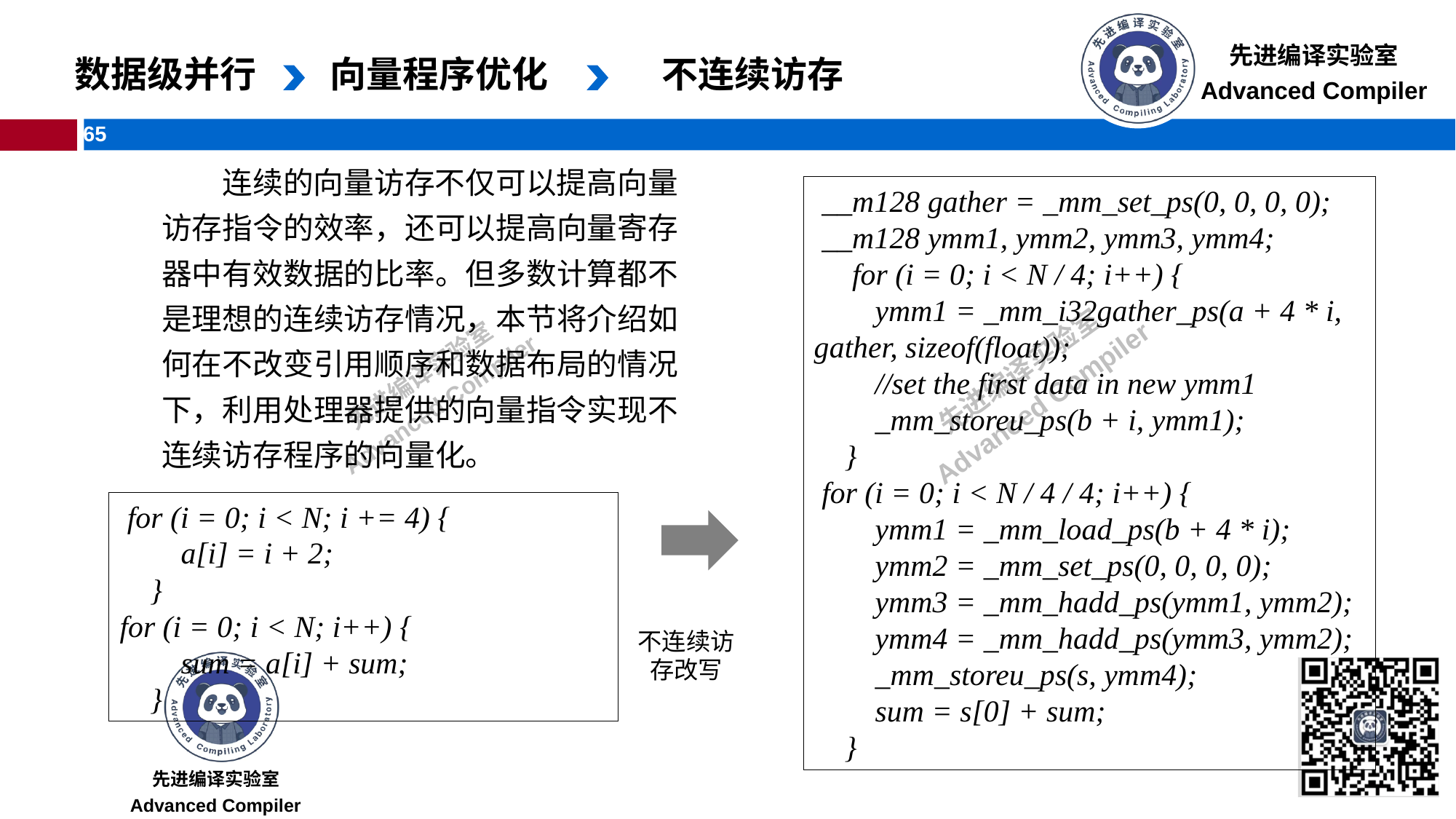

数据级并行
向量程序优化
 不连续访存

连续的向量访存不仅可以提高向量访存指令的效率，还可以提高向量寄存器中有效数据的比率。但多数计算都不是理想的连续访存情况，本节将介绍如何在不改变引用顺序和数据布局的情况下，利用处理器提供的向量指令实现不连续访存程序的向量化。
 __m128 gather = _mm_set_ps(0, 0, 0, 0);
 __m128 ymm1, ymm2, ymm3, ymm4;
     for (i = 0; i < N / 4; i++) {
        ymm1 = _mm_i32gather_ps(a + 4 * i, gather, sizeof(float));
        //set the first data in new ymm1
        _mm_storeu_ps(b + i, ymm1);
    }
 for (i = 0; i < N / 4 / 4; i++) {
        ymm1 = _mm_load_ps(b + 4 * i);
        ymm2 = _mm_set_ps(0, 0, 0, 0);
        ymm3 = _mm_hadd_ps(ymm1, ymm2);
        ymm4 = _mm_hadd_ps(ymm3, ymm2);
        _mm_storeu_ps(s, ymm4);
        sum = s[0] + sum;
    }
 for (i = 0; i < N; i += 4) {
        a[i] = i + 2;
    }
for (i = 0; i < N; i++) {
        sum = a[i] + sum;
    }

不连续访存改写